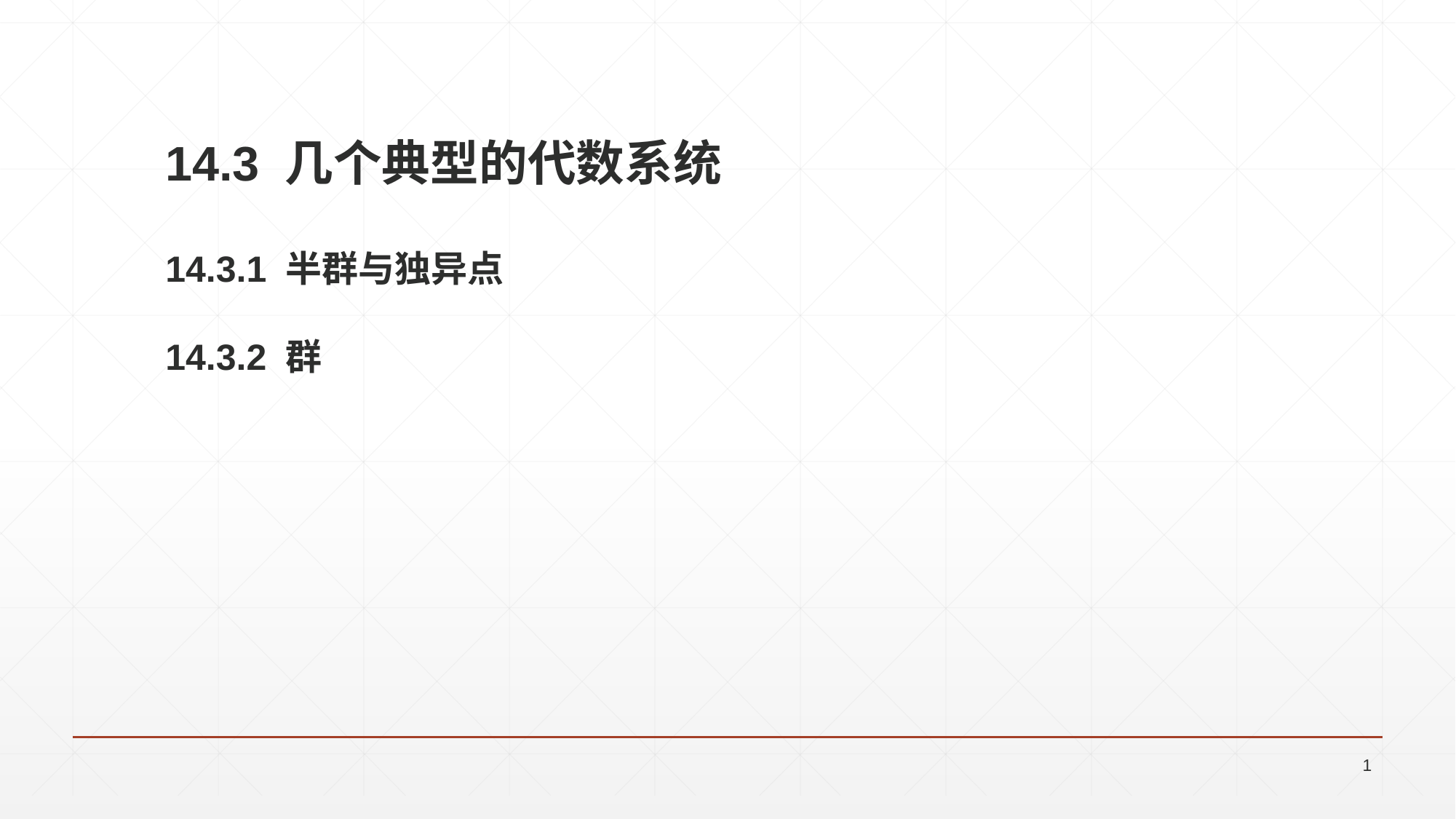

# 14.3 几个典型的代数系统
14.3.1 半群与独异点
14.3.2 群
1